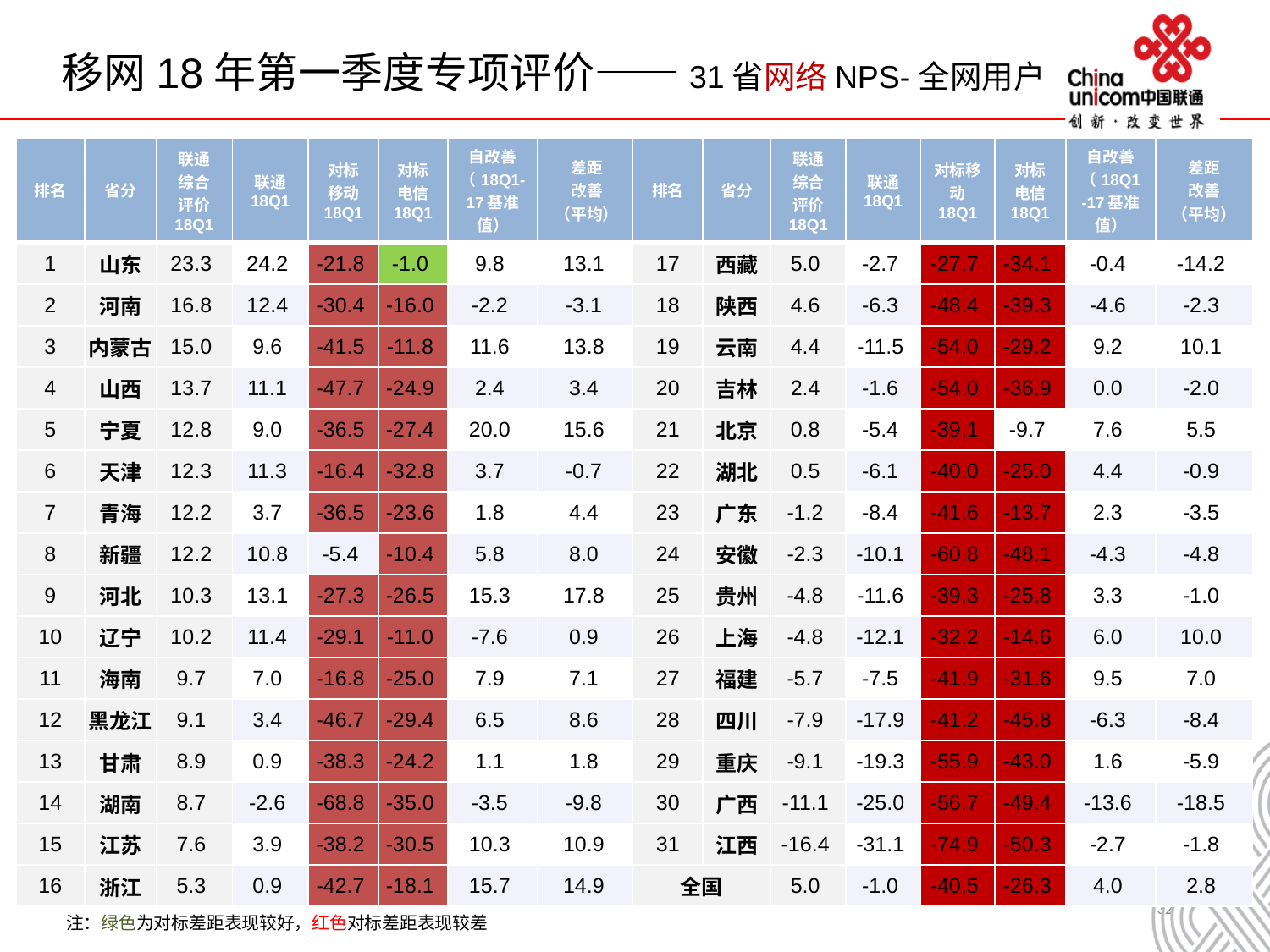

# 移网18年第一季度专项评价——31省网络NPS-全网用户
| 排名 | 省分 | 联通 综合 评价 18Q1 | 联通 18Q1 | 对标移动 18Q1 | 对标电信 18Q1 | 自改善 （18Q1-17基准值） | 差距 改善 （平均） |
| --- | --- | --- | --- | --- | --- | --- | --- |
| 1 | 山东 | 23.3 | 24.2 | -21.8 | -1.0 | 9.8 | 13.1 |
| 2 | 河南 | 16.8 | 12.4 | -30.4 | -16.0 | -2.2 | -3.1 |
| 3 | 内蒙古 | 15.0 | 9.6 | -41.5 | -11.8 | 11.6 | 13.8 |
| 4 | 山西 | 13.7 | 11.1 | -47.7 | -24.9 | 2.4 | 3.4 |
| 5 | 宁夏 | 12.8 | 9.0 | -36.5 | -27.4 | 20.0 | 15.6 |
| 6 | 天津 | 12.3 | 11.3 | -16.4 | -32.8 | 3.7 | -0.7 |
| 7 | 青海 | 12.2 | 3.7 | -36.5 | -23.6 | 1.8 | 4.4 |
| 8 | 新疆 | 12.2 | 10.8 | -5.4 | -10.4 | 5.8 | 8.0 |
| 9 | 河北 | 10.3 | 13.1 | -27.3 | -26.5 | 15.3 | 17.8 |
| 10 | 辽宁 | 10.2 | 11.4 | -29.1 | -11.0 | -7.6 | 0.9 |
| 11 | 海南 | 9.7 | 7.0 | -16.8 | -25.0 | 7.9 | 7.1 |
| 12 | 黑龙江 | 9.1 | 3.4 | -46.7 | -29.4 | 6.5 | 8.6 |
| 13 | 甘肃 | 8.9 | 0.9 | -38.3 | -24.2 | 1.1 | 1.8 |
| 14 | 湖南 | 8.7 | -2.6 | -68.8 | -35.0 | -3.5 | -9.8 |
| 15 | 江苏 | 7.6 | 3.9 | -38.2 | -30.5 | 10.3 | 10.9 |
| 16 | 浙江 | 5.3 | 0.9 | -42.7 | -18.1 | 15.7 | 14.9 |
| 排名 | 省分 | 联通 综合 评价 18Q1 | 联通 18Q1 | 对标移动 18Q1 | 对标电信 18Q1 | 自改善 （18Q1-17基准值） | 差距 改善 （平均） |
| --- | --- | --- | --- | --- | --- | --- | --- |
| 17 | 西藏 | 5.0 | -2.7 | -27.7 | -34.1 | -0.4 | -14.2 |
| 18 | 陕西 | 4.6 | -6.3 | -48.4 | -39.3 | -4.6 | -2.3 |
| 19 | 云南 | 4.4 | -11.5 | -54.0 | -29.2 | 9.2 | 10.1 |
| 20 | 吉林 | 2.4 | -1.6 | -54.0 | -36.9 | 0.0 | -2.0 |
| 21 | 北京 | 0.8 | -5.4 | -39.1 | -9.7 | 7.6 | 5.5 |
| 22 | 湖北 | 0.5 | -6.1 | -40.0 | -25.0 | 4.4 | -0.9 |
| 23 | 广东 | -1.2 | -8.4 | -41.6 | -13.7 | 2.3 | -3.5 |
| 24 | 安徽 | -2.3 | -10.1 | -60.8 | -48.1 | -4.3 | -4.8 |
| 25 | 贵州 | -4.8 | -11.6 | -39.3 | -25.8 | 3.3 | -1.0 |
| 26 | 上海 | -4.8 | -12.1 | -32.2 | -14.6 | 6.0 | 10.0 |
| 27 | 福建 | -5.7 | -7.5 | -41.9 | -31.6 | 9.5 | 7.0 |
| 28 | 四川 | -7.9 | -17.9 | -41.2 | -45.8 | -6.3 | -8.4 |
| 29 | 重庆 | -9.1 | -19.3 | -55.9 | -43.0 | 1.6 | -5.9 |
| 30 | 广西 | -11.1 | -25.0 | -56.7 | -49.4 | -13.6 | -18.5 |
| 31 | 江西 | -16.4 | -31.1 | -74.9 | -50.3 | -2.7 | -1.8 |
| 全国 |  | 5.0 | -1.0 | -40.5 | -26.3 | 4.0 | 2.8 |
注：绿色为对标差距表现较好，红色对标差距表现较差